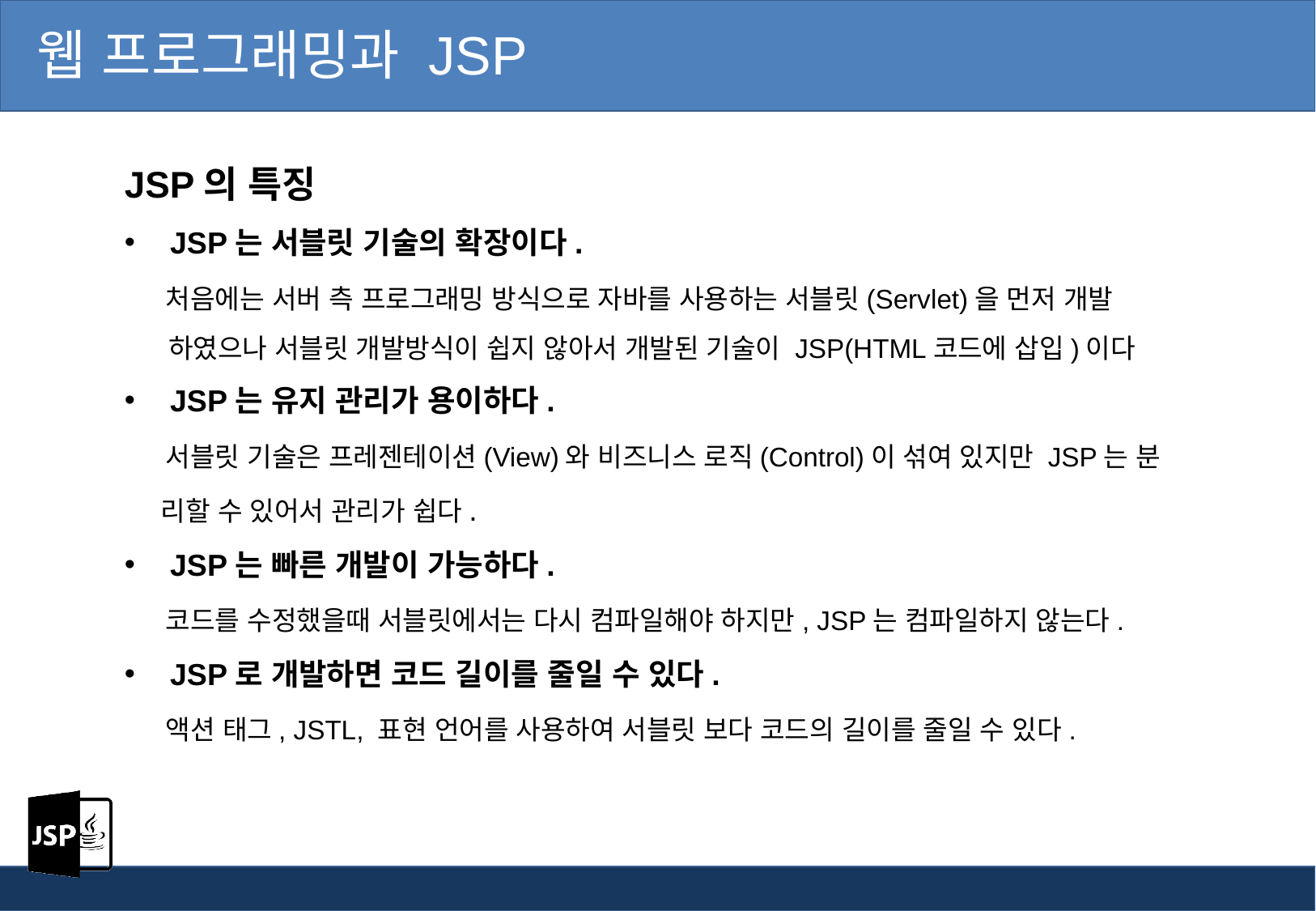

웹 프로그래밍과 JSP
JSP의 특징
JSP는 서블릿 기술의 확장이다.
    처음에는 서버 측 프로그래밍 방식으로 자바를 사용하는 서블릿(Servlet)을 먼저 개발
     하였으나 서블릿 개발방식이 쉽지 않아서 개발된 기술이 JSP(HTML코드에 삽입)이다
JSP는 유지 관리가 용이하다.
    서블릿 기술은 프레젠테이션(View)와 비즈니스 로직(Control)이 섞여 있지만 JSP는 분
    리할 수 있어서 관리가 쉽다.
JSP는 빠른 개발이 가능하다.
    코드를 수정했을때 서블릿에서는 다시 컴파일해야 하지만, JSP는 컴파일하지 않는다.
JSP로 개발하면 코드 길이를 줄일 수 있다.
    액션 태그, JSTL, 표현 언어를 사용하여 서블릿 보다 코드의 길이를 줄일 수 있다.